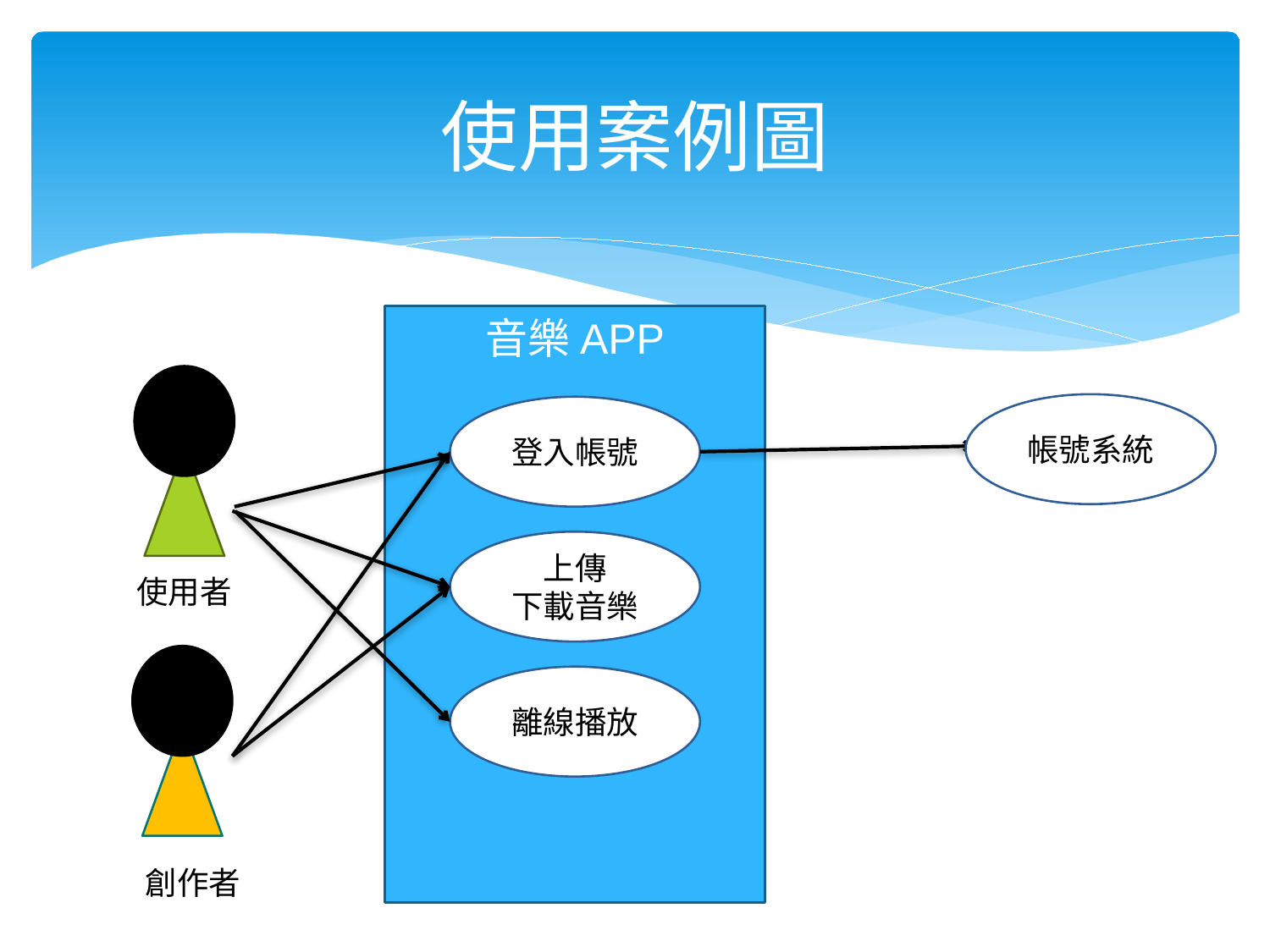

# 使用案例圖
音樂APP

帳號系統
登入帳號

上傳
下載音樂
使用者

離線播放

創作者